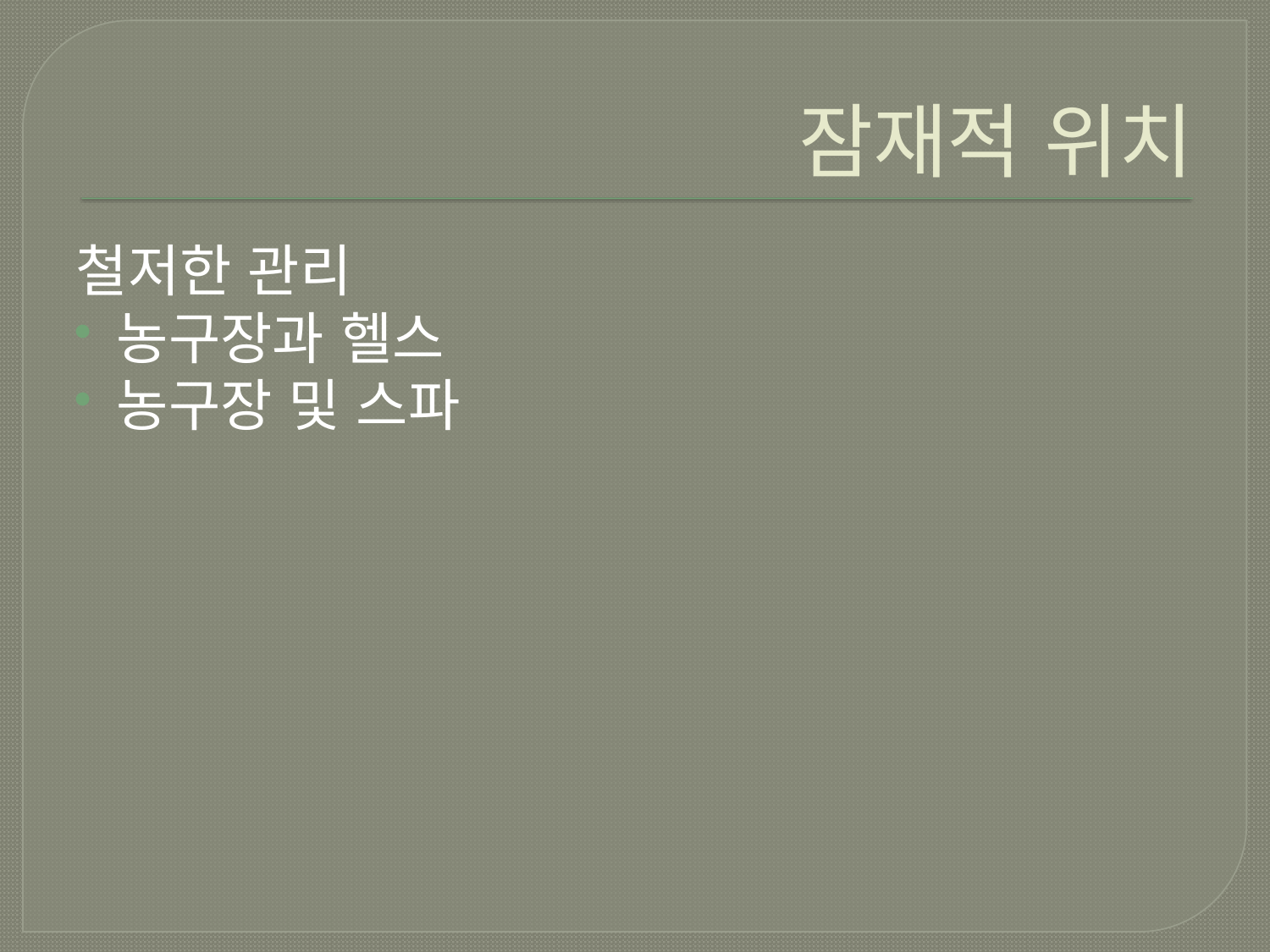

# 잠재적 위치
철저한 관리
농구장과 헬스
농구장 및 스파